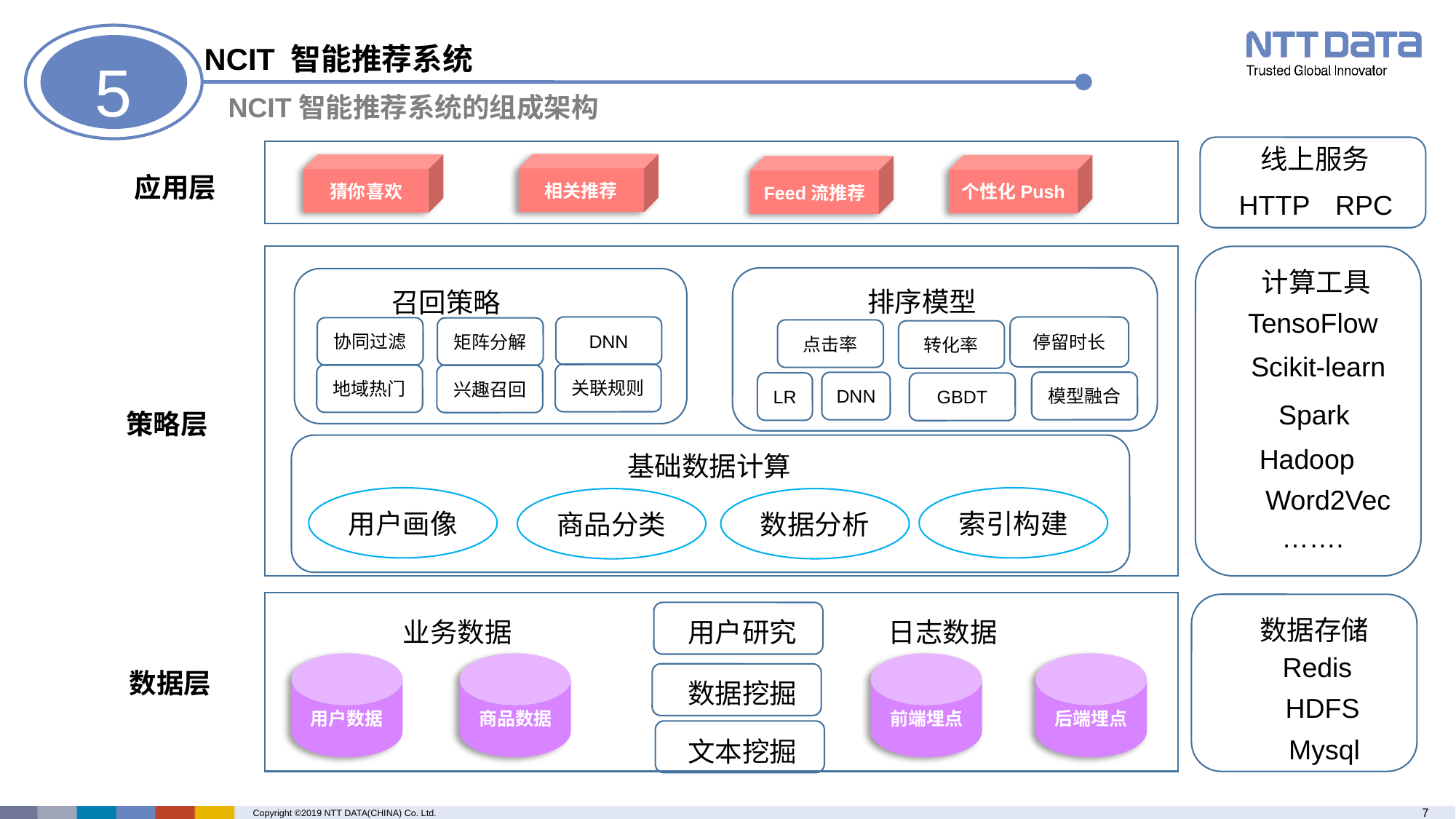

NCIT 智能推荐系统
5
NCIT智能推荐系统的组成架构
线上服务

猜你喜欢
Feed流推荐
相关推荐
个性化Push
应用层
RPC
HTTP

计算工具

排序模型
召回策略
TensoFlow
停留时长
DNN
协同过滤
矩阵分解
点击率
转化率
Scikit-learn
关联规则
地域热门
兴趣召回
模型融合
DNN
LR
GBDT
Spark
策略层

Hadoop
基础数据计算
Word2Vec
用户画像
索引构建
数据分析
商品分类
…….

数据存储
业务数据
日志数据
用户研究
Redis
用户数据
商品数据
前端埋点
后端埋点
数据层

数据挖掘
HDFS

Mysql
文本挖掘